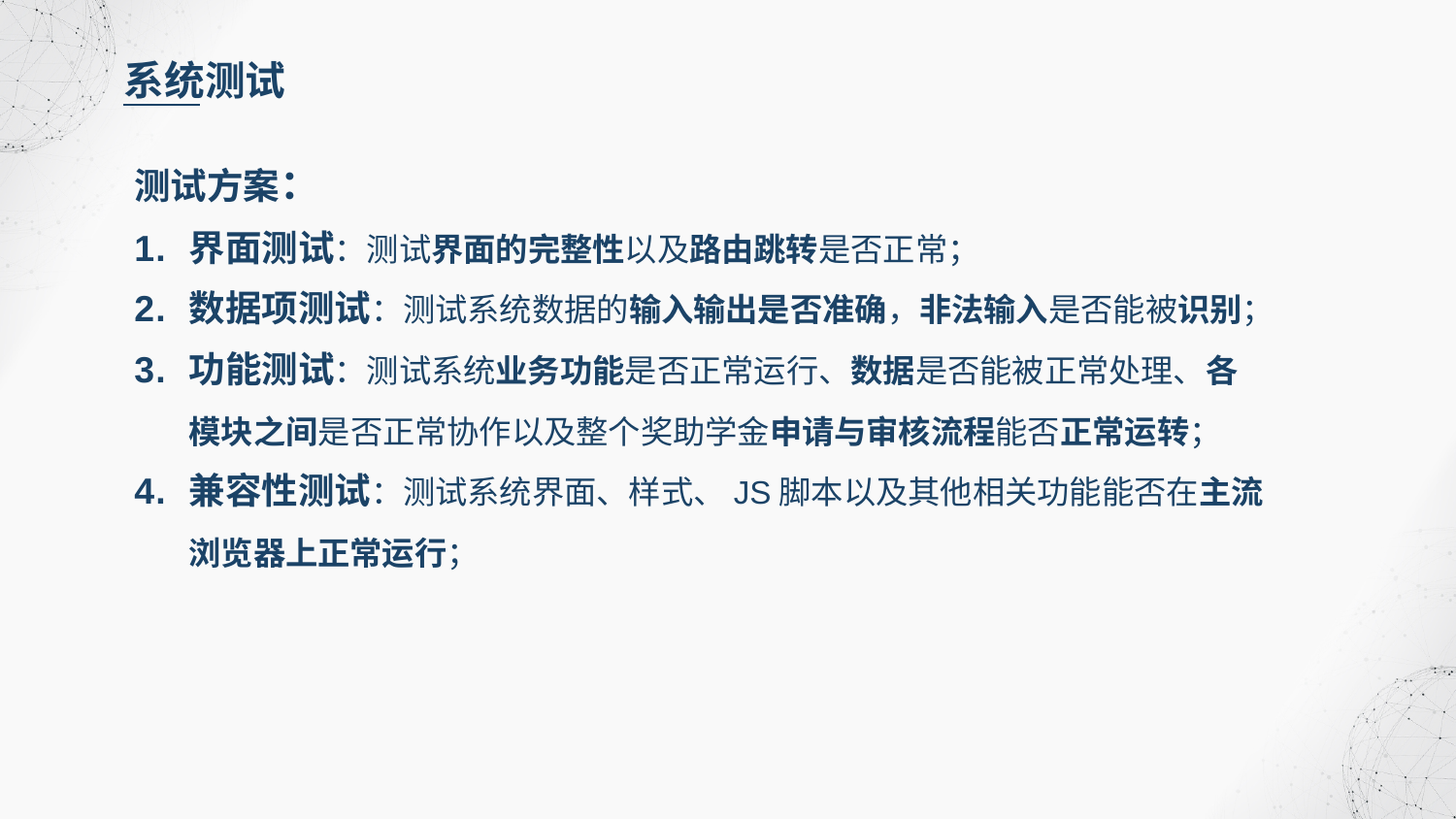

系统测试
测试方案：
界面测试：测试界面的完整性以及路由跳转是否正常；
数据项测试：测试系统数据的输入输出是否准确，非法输入是否能被识别；
功能测试：测试系统业务功能是否正常运行、数据是否能被正常处理、各模块之间是否正常协作以及整个奖助学金申请与审核流程能否正常运转；
兼容性测试：测试系统界面、样式、JS脚本以及其他相关功能能否在主流浏览器上正常运行；